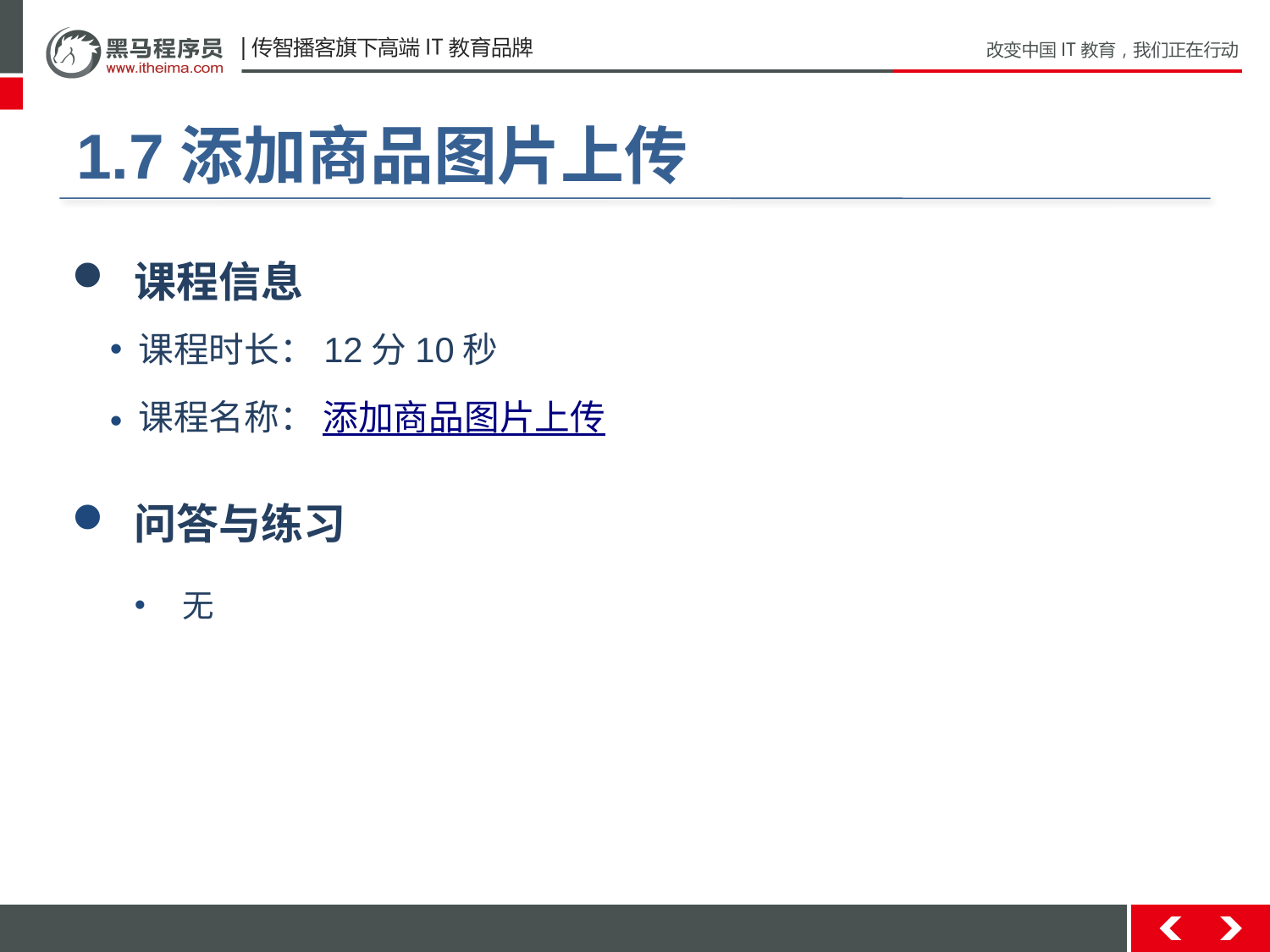

#
1.7添加商品图片上传
 课程信息
 课程时长：12分10秒
 课程名称： 添加商品图片上传
 问答与练习
无